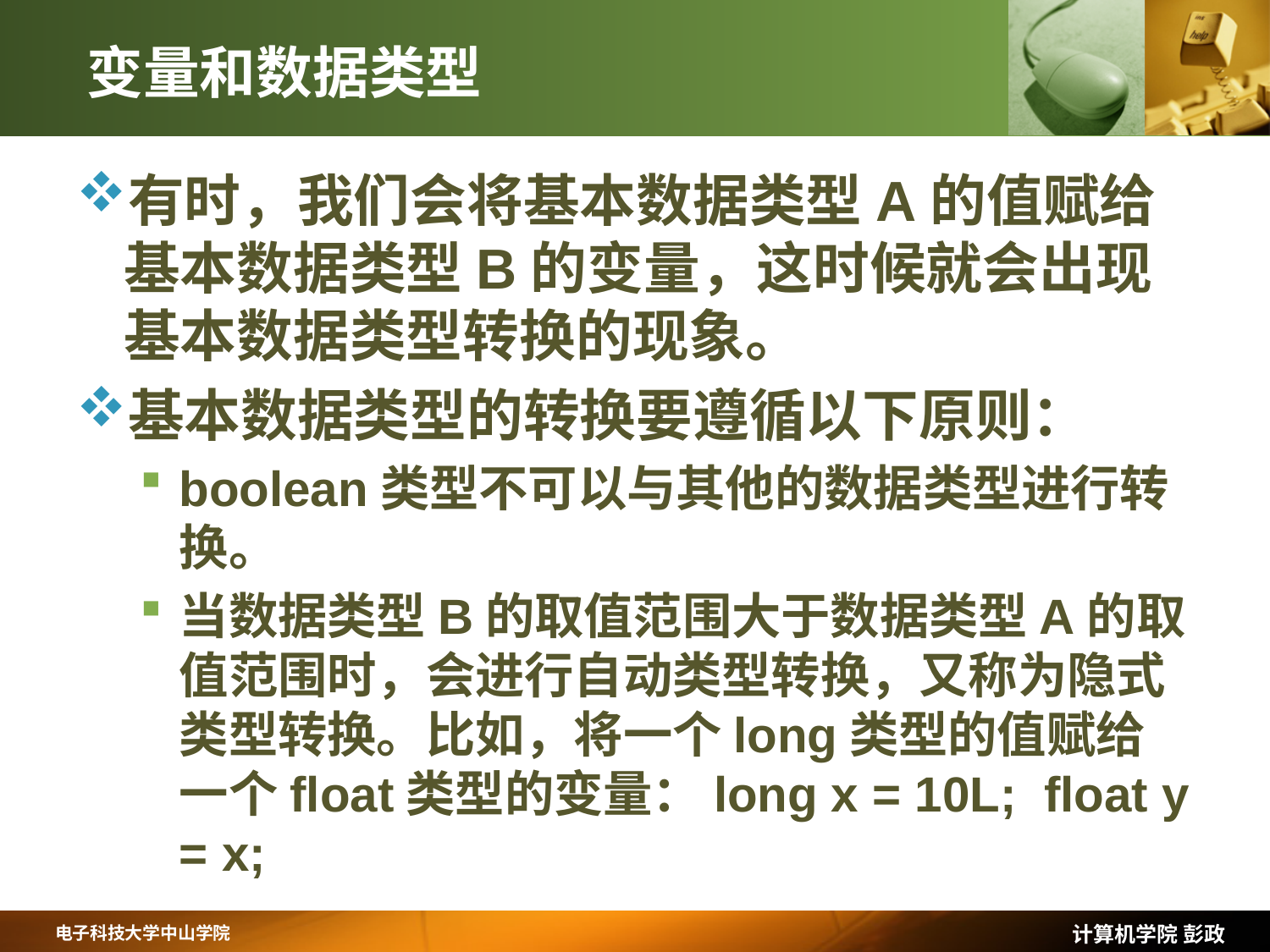

# 变量和数据类型
有时，我们会将基本数据类型A的值赋给基本数据类型B的变量，这时候就会出现基本数据类型转换的现象。
基本数据类型的转换要遵循以下原则：
boolean类型不可以与其他的数据类型进行转换。
当数据类型B的取值范围大于数据类型A的取值范围时，会进行自动类型转换，又称为隐式类型转换。比如，将一个long类型的值赋给一个float类型的变量：long x = 10L;  float y = x;
计算机学院 彭政
电子科技大学中山学院